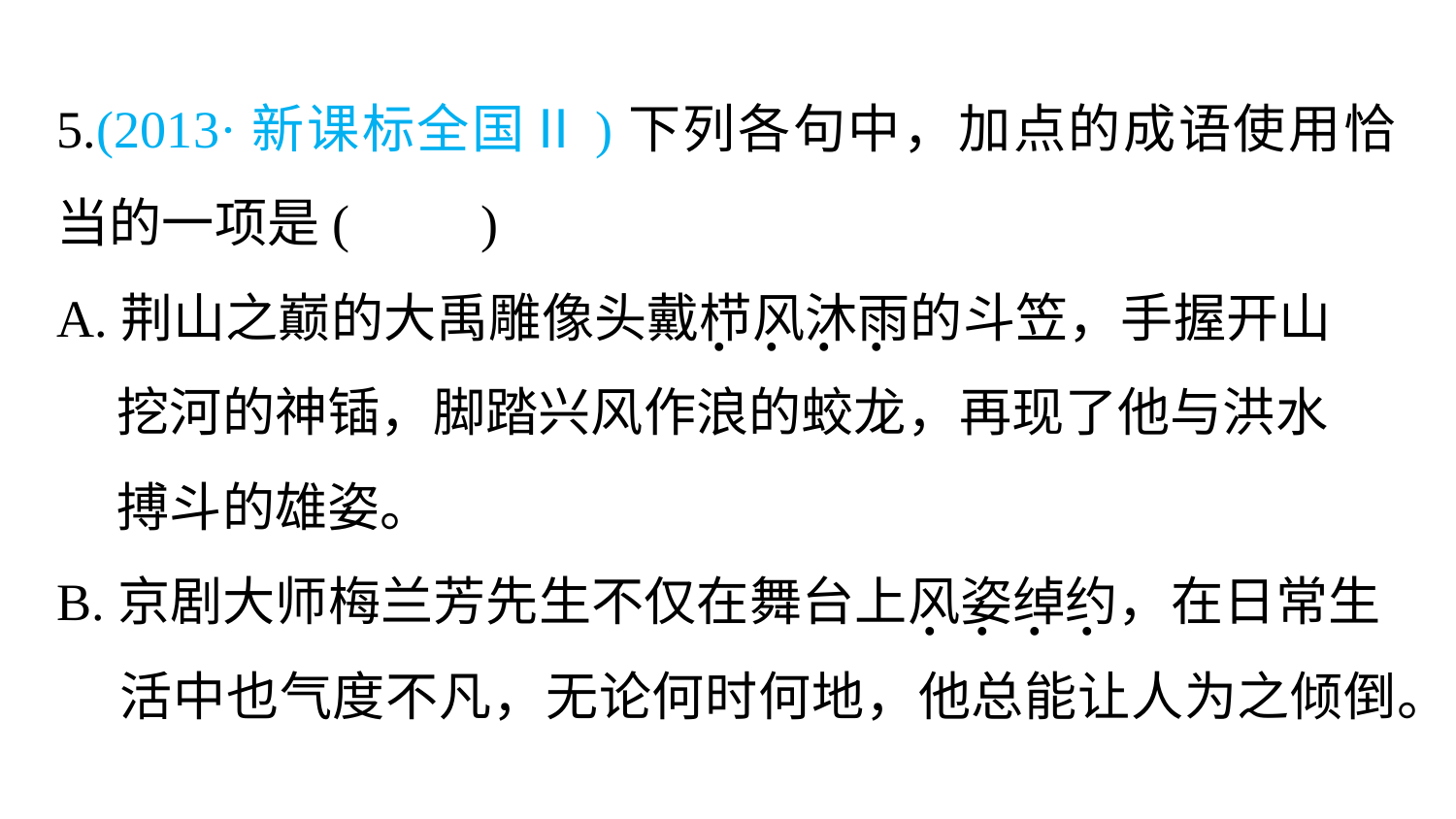

5.(2013·新课标全国Ⅱ)下列各句中，加点的成语使用恰当的一项是(　　)
A.荆山之巅的大禹雕像头戴栉风沐雨的斗笠，手握开山
    挖河的神锸，脚踏兴风作浪的蛟龙，再现了他与洪水
    搏斗的雄姿。
B.京剧大师梅兰芳先生不仅在舞台上风姿绰约，在日常生
    活中也气度不凡，无论何时何地，他总能让人为之倾倒。
.   .   .   .
.   .   .   .